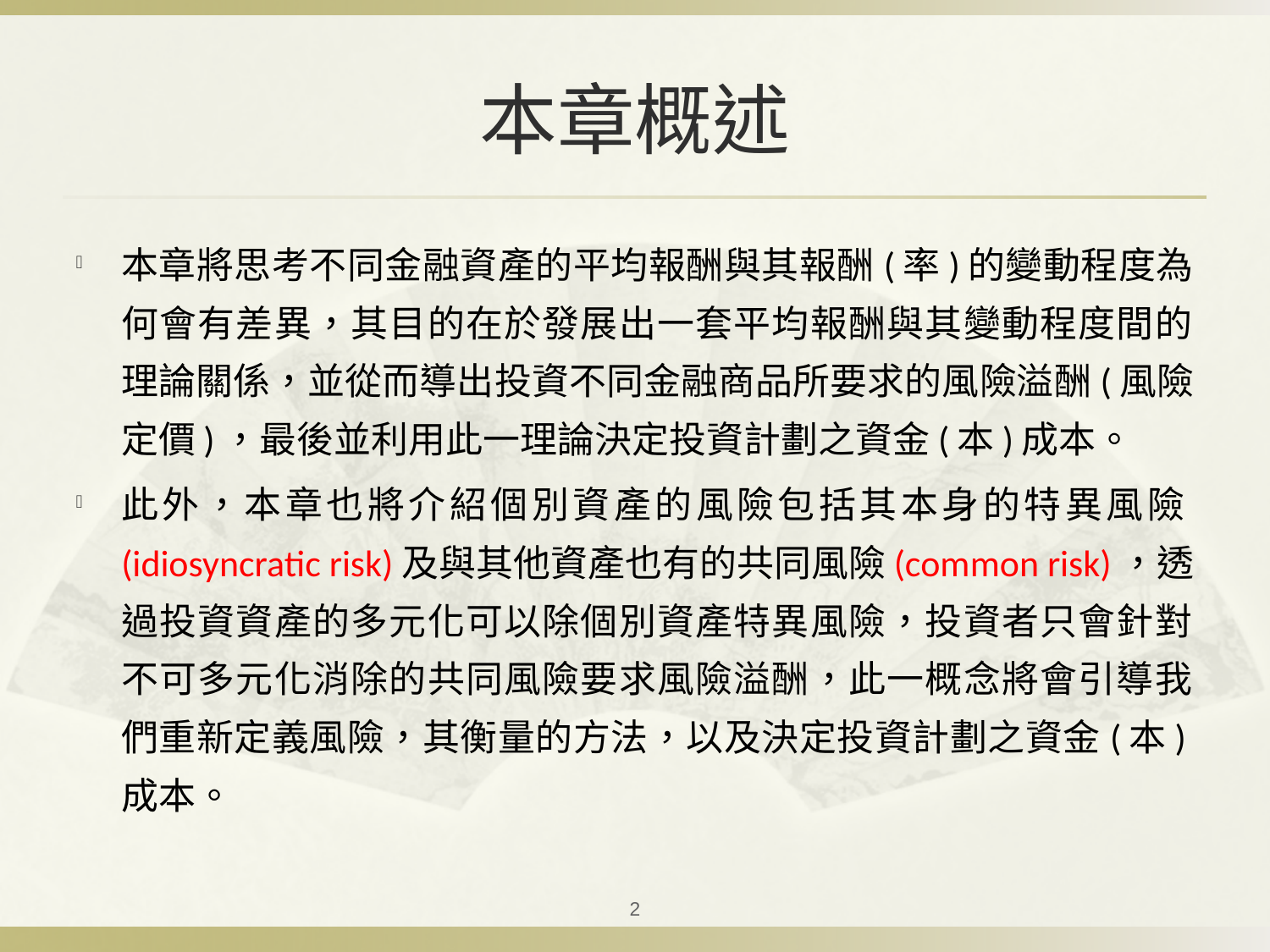

# 本章概述
本章將思考不同金融資產的平均報酬與其報酬(率)的變動程度為何會有差異，其目的在於發展出一套平均報酬與其變動程度間的理論關係，並從而導出投資不同金融商品所要求的風險溢酬(風險定價)，最後並利用此一理論決定投資計劃之資金(本)成本。
此外，本章也將介紹個別資產的風險包括其本身的特異風險(idiosyncratic risk)及與其他資產也有的共同風險(common risk)，透過投資資產的多元化可以除個別資產特異風險，投資者只會針對不可多元化消除的共同風險要求風險溢酬，此一概念將會引導我們重新定義風險，其衡量的方法，以及決定投資計劃之資金(本)成本。
2